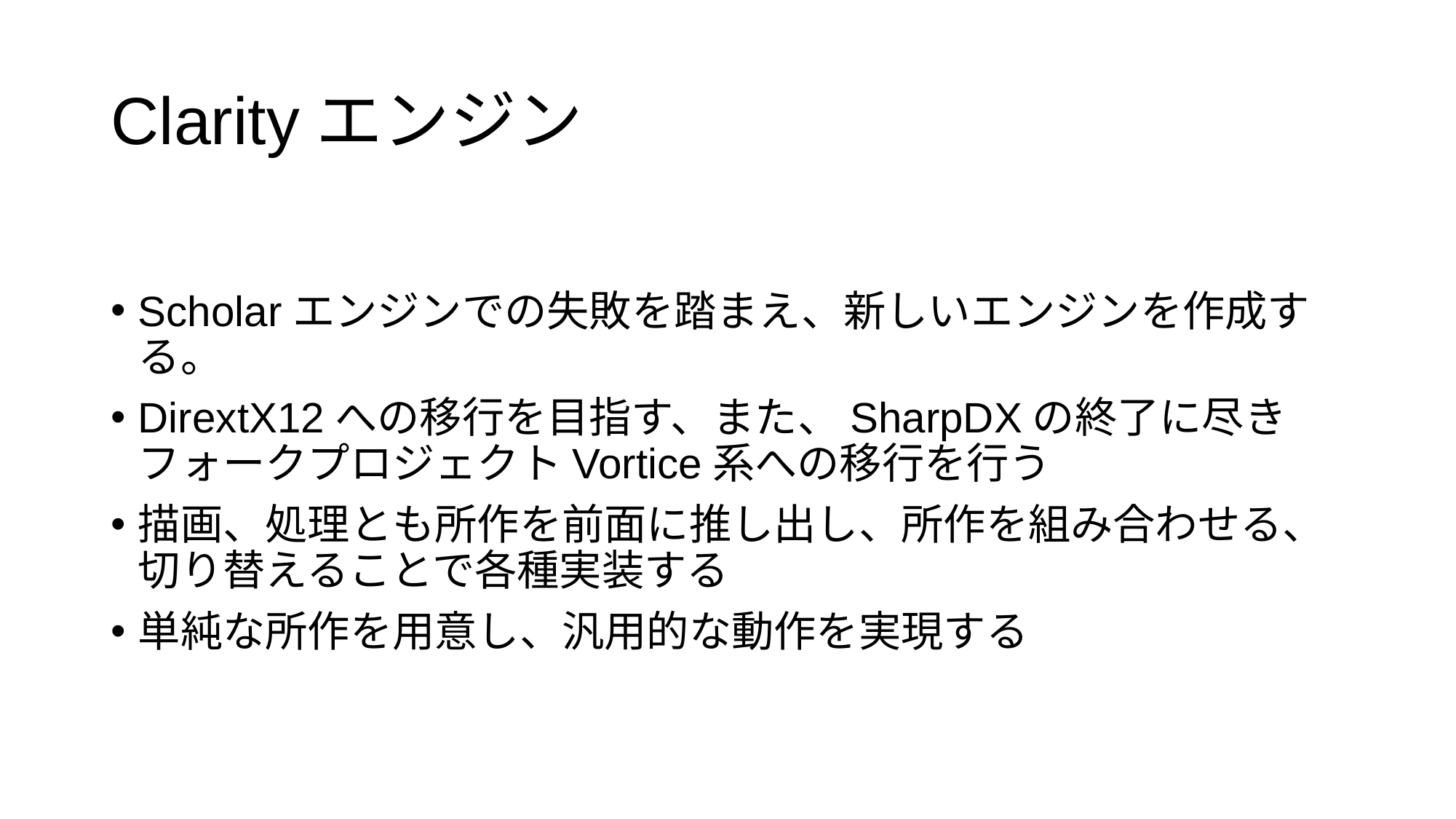

# Clarityエンジン

Scholarエンジンでの失敗を踏まえ、新しいエンジンを作成する。
DirextX12への移行を目指す、また、SharpDXの終了に尽きフォークプロジェクトVortice系への移行を行う
描画、処理とも所作を前面に推し出し、所作を組み合わせる、切り替えることで各種実装する
単純な所作を用意し、汎用的な動作を実現する